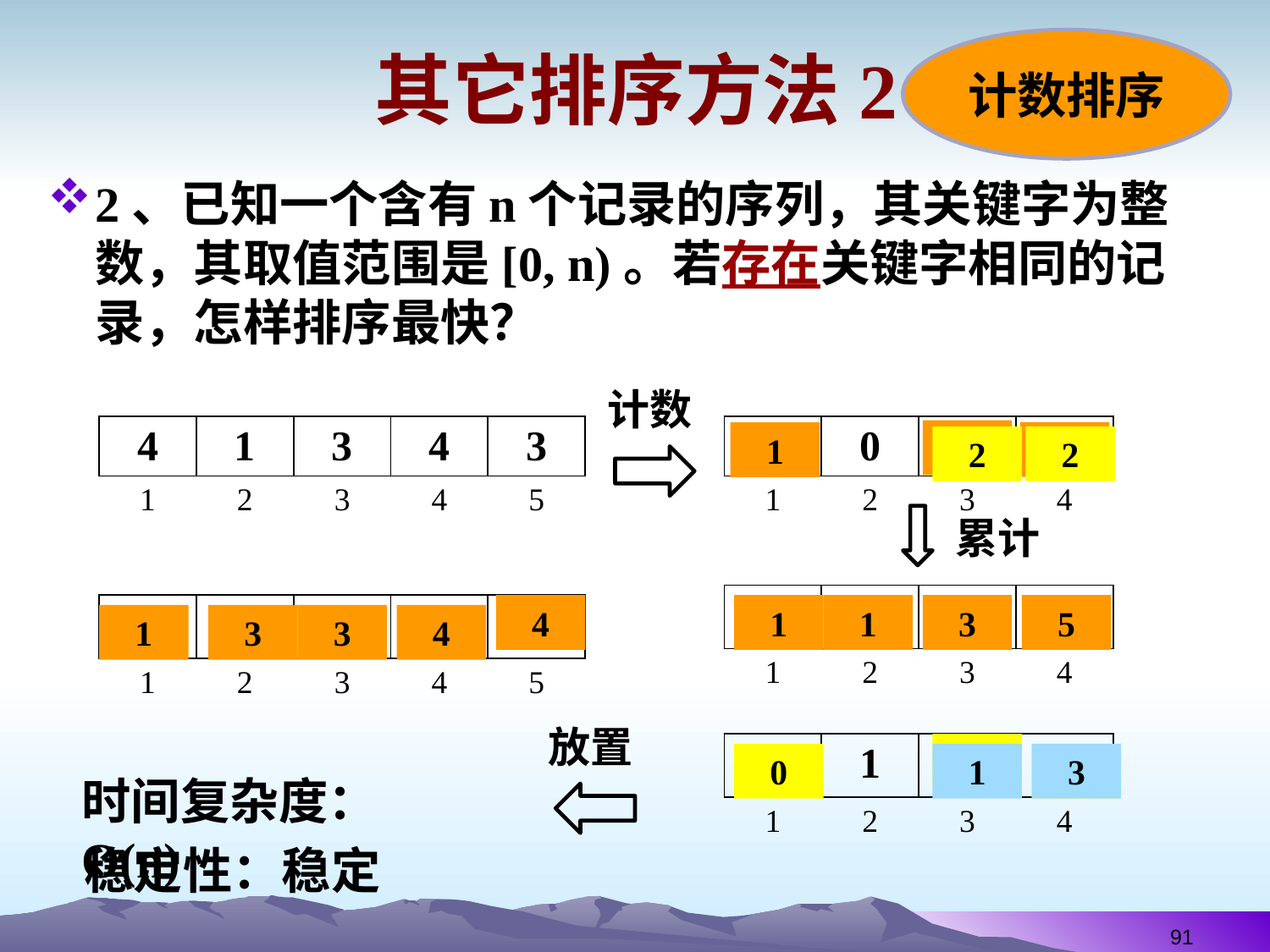

# 其它排序方法2
计数排序
2、已知一个含有n个记录的序列，其关键字为整数，其取值范围是[0, n)。若存在关键字相同的记录，怎样排序最快？

计数
| 4 | 1 | 3 | 4 | 3 |
| --- | --- | --- | --- | --- |
| 1 | 2 | 3 | 4 | 5 |
| 0 | 0 | 0 | 0 |
| --- | --- | --- | --- |
| 1 | 2 | 3 | 4 |
1
1
1
2
2

累计
| 1 | 0 | 2 | 2 |
| --- | --- | --- | --- |
| 1 | 2 | 3 | 4 |
|  |  |  |  |  |
| --- | --- | --- | --- | --- |
| 1 | 2 | 3 | 4 | 5 |
4
1
1
3
5
1
3
3
4
放置
| 1 | 1 | 3 | 5 |
| --- | --- | --- | --- |
| 1 | 2 | 3 | 4 |
2
0
1
4
3
时间复杂度：O(n)

稳定性：稳定
91